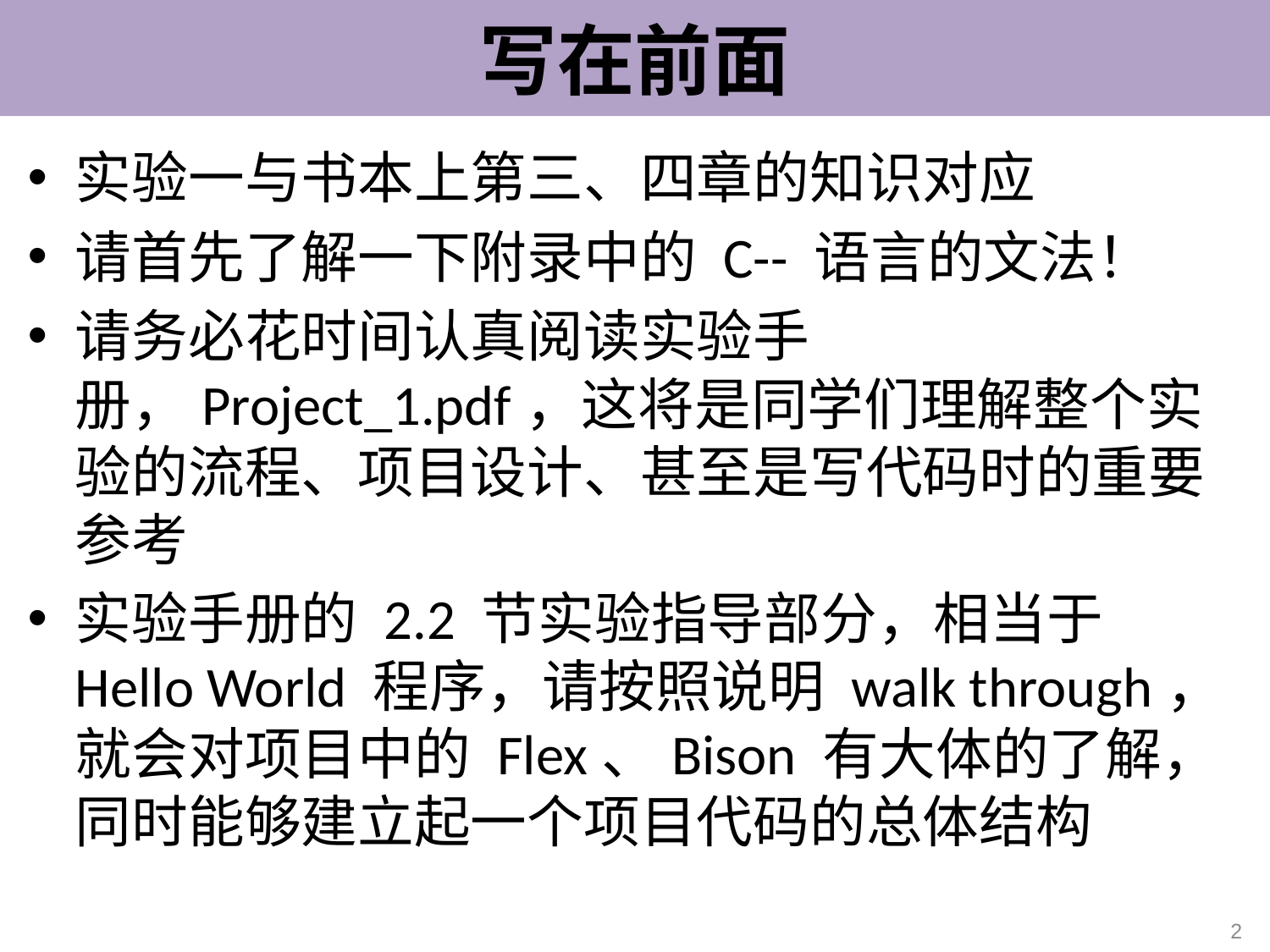

# 写在前面
实验一与书本上第三、四章的知识对应
请首先了解一下附录中的 C-- 语言的文法！
请务必花时间认真阅读实验手册，Project_1.pdf，这将是同学们理解整个实验的流程、项目设计、甚至是写代码时的重要参考
实验手册的 2.2 节实验指导部分，相当于 Hello World 程序，请按照说明 walk through，就会对项目中的 Flex、Bison 有大体的了解，同时能够建立起一个项目代码的总体结构
2